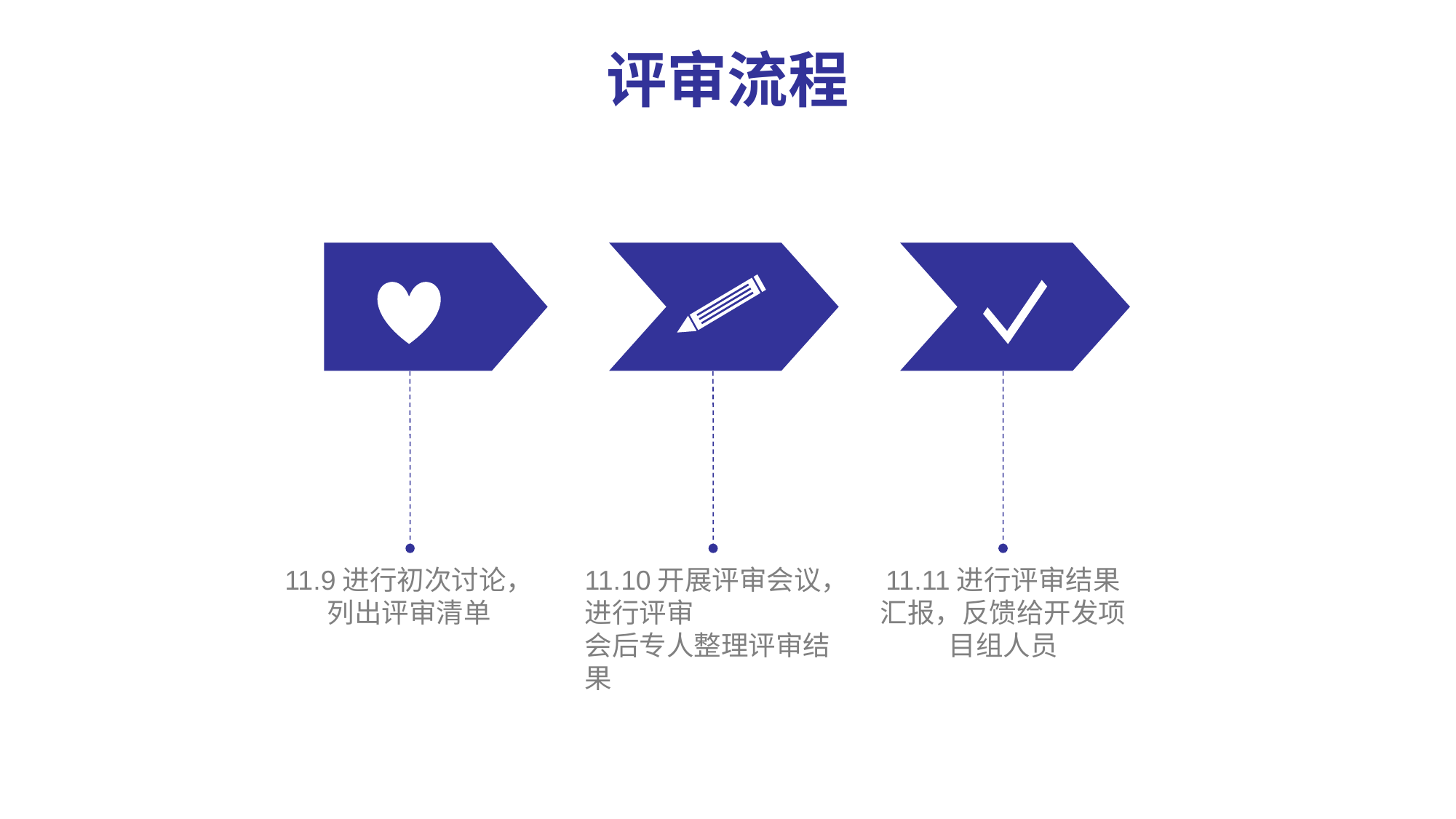

评审流程

11.9进行初次讨论，列出评审清单
11.10开展评审会议，进行评审
会后专人整理评审结果
11.11进行评审结果汇报，反馈给开发项目组人员